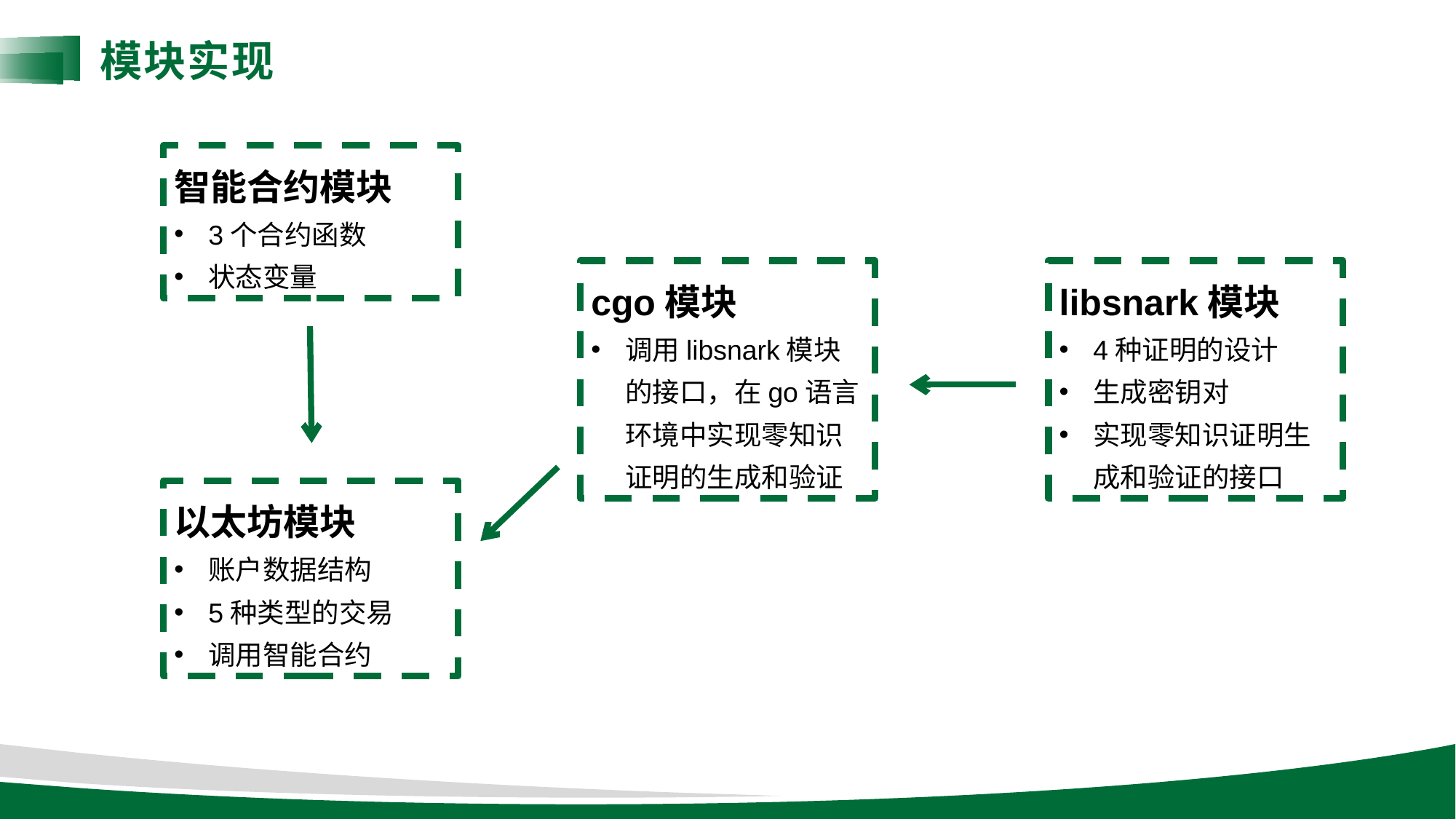

模块实现
智能合约模块
3个合约函数
状态变量
cgo模块
调用libsnark模块的接口，在go语言环境中实现零知识证明的生成和验证
libsnark模块
4种证明的设计
生成密钥对
实现零知识证明生成和验证的接口
以太坊模块
账户数据结构
5种类型的交易
调用智能合约
21